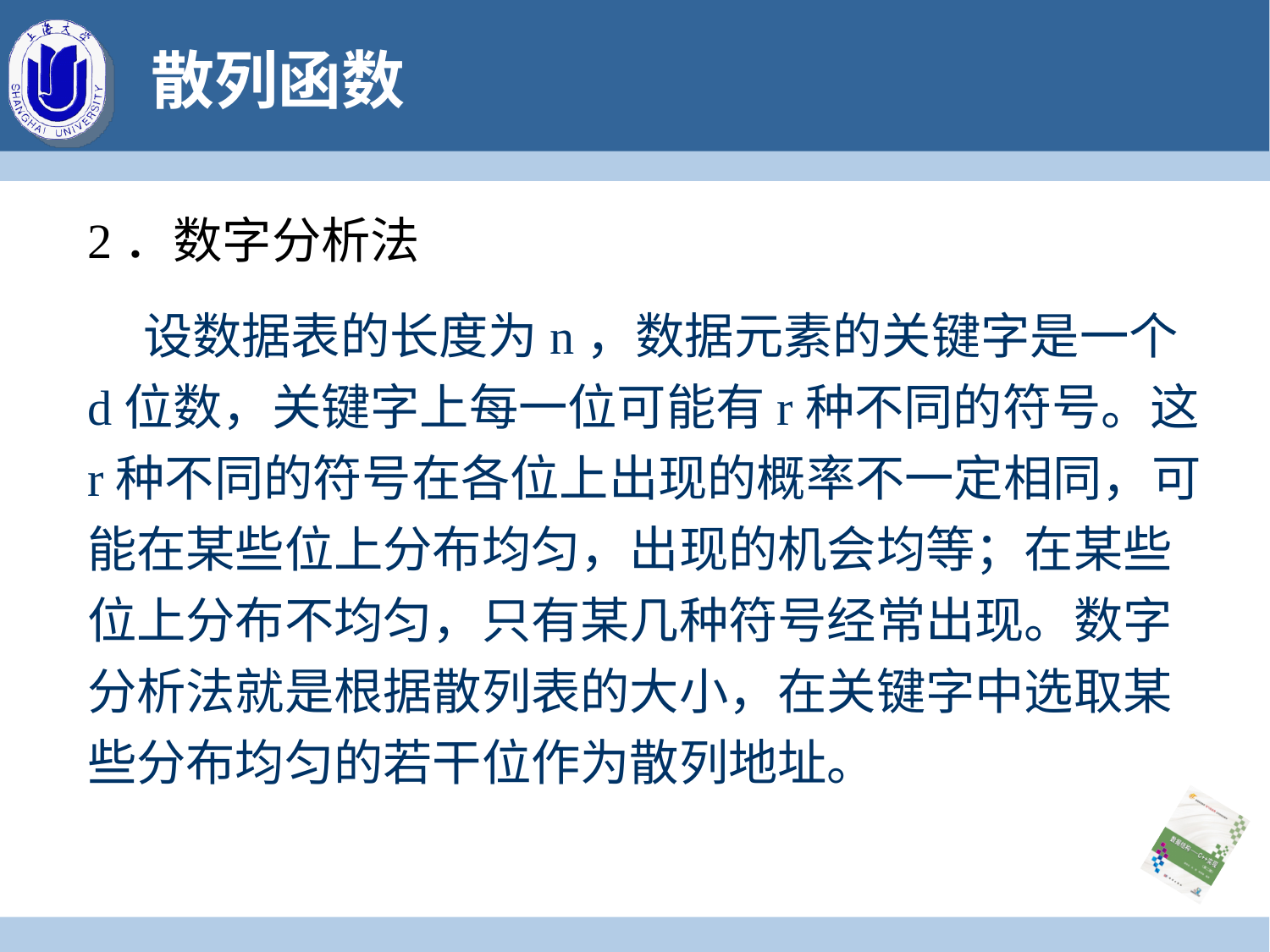

# 散列函数
2．数字分析法
    设数据表的长度为n，数据元素的关键字是一个d位数，关键字上每一位可能有r种不同的符号。这r种不同的符号在各位上出现的概率不一定相同，可能在某些位上分布均匀，出现的机会均等；在某些位上分布不均匀，只有某几种符号经常出现。数字分析法就是根据散列表的大小，在关键字中选取某些分布均匀的若干位作为散列地址。